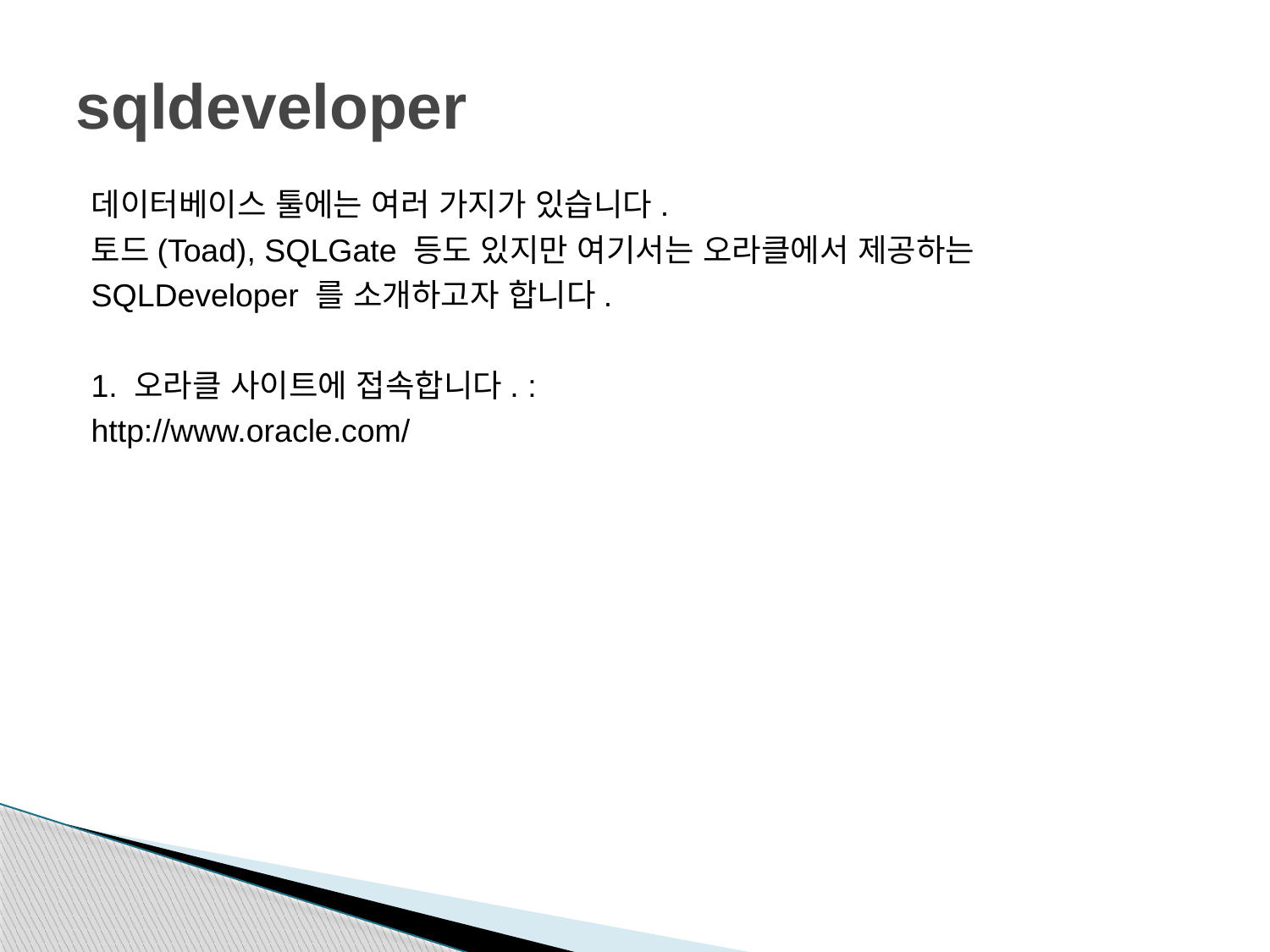

# sqldeveloper
데이터베이스 툴에는 여러 가지가 있습니다.
토드(Toad), SQLGate 등도 있지만 여기서는 오라클에서 제공하는
SQLDeveloper 를 소개하고자 합니다.

1. 오라클 사이트에 접속합니다. :
http://www.oracle.com/